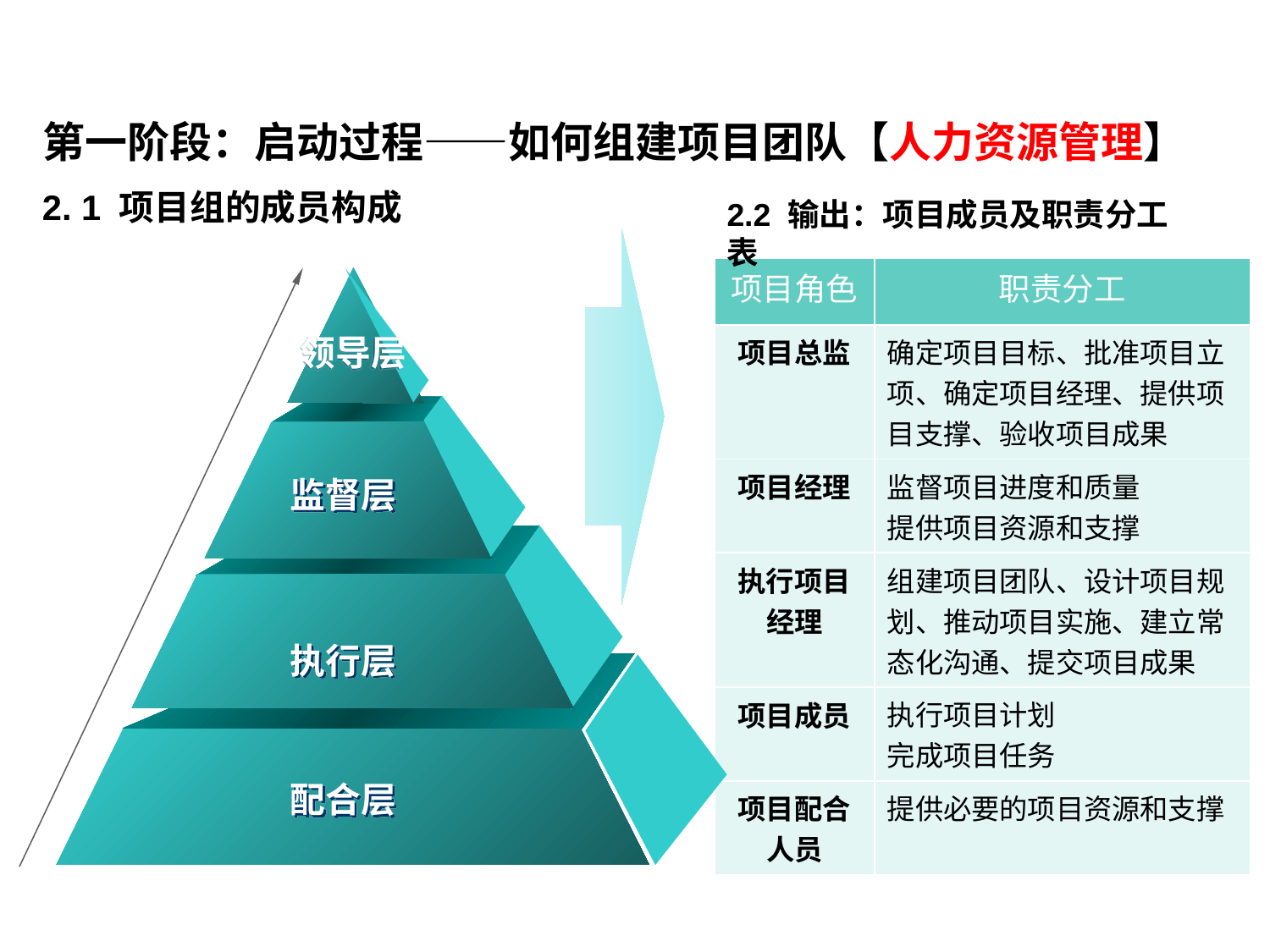

第一阶段：启动过程——如何组建项目团队【人力资源管理】
2. 1 项目组的成员构成
2.2 输出：项目成员及职责分工表
| 项目角色 | 职责分工 |
| --- | --- |
| 项目总监 | 确定项目目标、批准项目立项、确定项目经理、提供项目支撑、验收项目成果 |
| 项目经理 | 监督项目进度和质量 提供项目资源和支撑 |
| 执行项目经理 | 组建项目团队、设计项目规划、推动项目实施、建立常态化沟通、提交项目成果 |
| 项目成员 | 执行项目计划 完成项目任务 |
| 项目配合人员 | 提供必要的项目资源和支撑 |

领导层

监督层

执行层

配合层